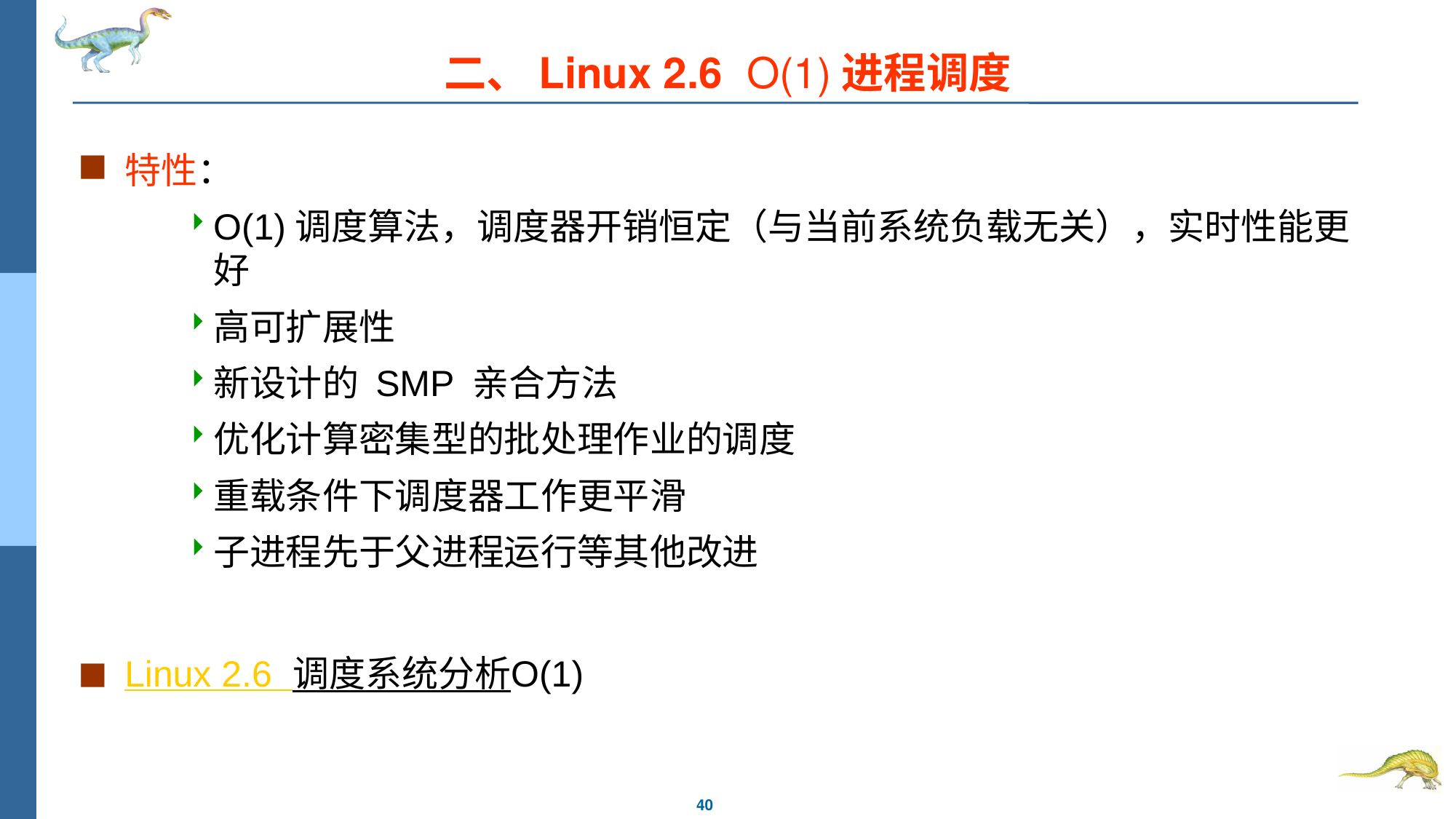

# 二、Linux 2.6  O(1)进程调度
特性：
O(1)调度算法，调度器开销恒定（与当前系统负载无关），实时性能更好
高可扩展性
新设计的 SMP 亲合方法
优化计算密集型的批处理作业的调度
重载条件下调度器工作更平滑
子进程先于父进程运行等其他改进

Linux 2.6  调度系统分析O(1)